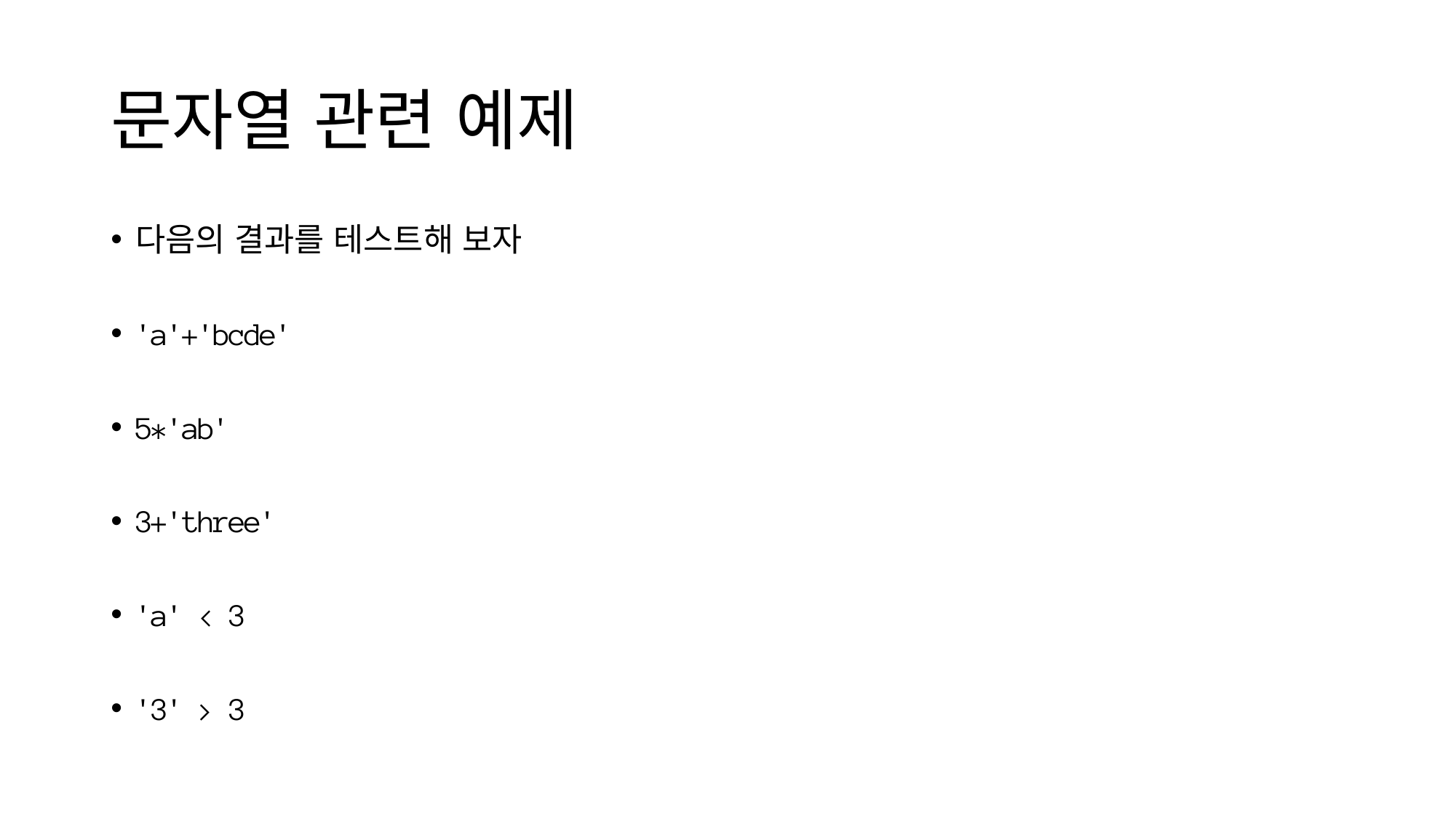

# 문자열 관련 예제
다음의 결과를 테스트해 보자

'a'+'bcde'

5*'ab'

3+'three'

'a' < 3

'3' > 3